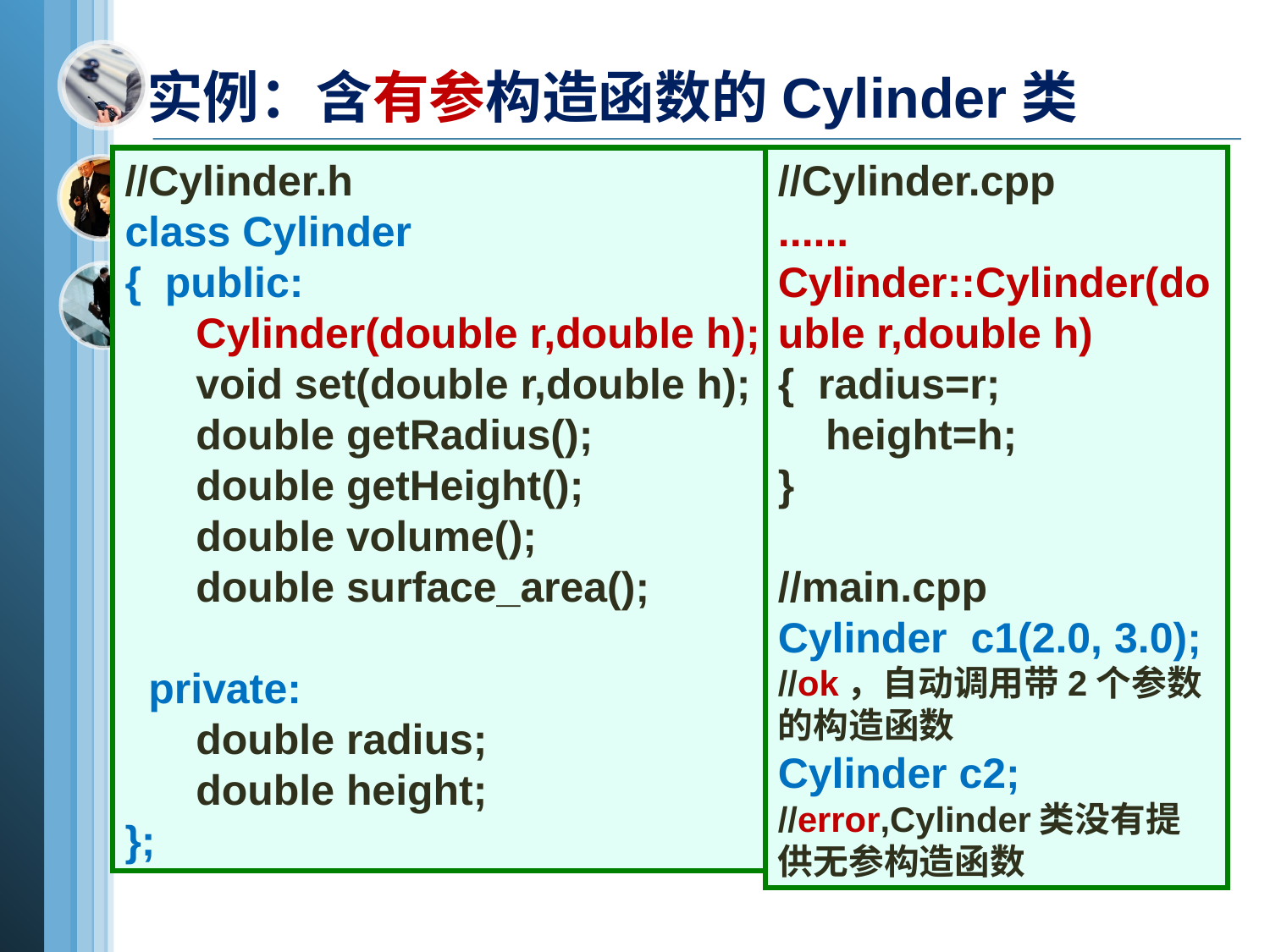

实例：含有参构造函数的Cylinder类
//Cylinder.cpp
......
Cylinder::Cylinder(double r,double h)
{  radius=r;
    height=h;
}

//main.cpp
Cylinder  c1(2.0, 3.0);
//ok，自动调用带2个参数的构造函数
Cylinder c2;
//error,Cylinder类没有提供无参构造函数
//Cylinder.h
class Cylinder
{  public:
      Cylinder(double r,double h);
      void set(double r,double h);
      double getRadius();
      double getHeight();
      double volume();
      double surface_area();
  private:
      double radius;
      double height;
};